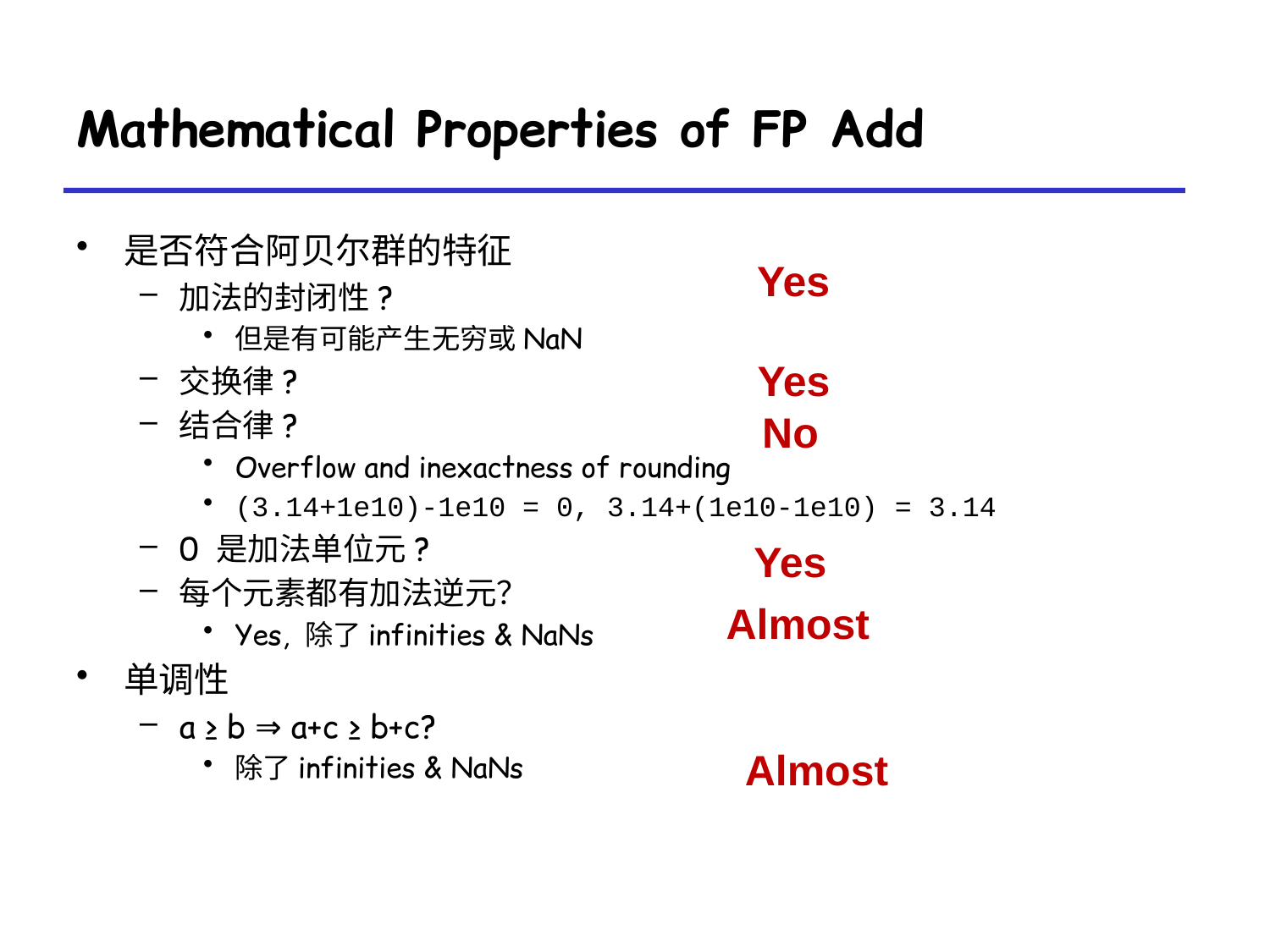

# Mathematical Properties of FP Add
是否符合阿贝尔群的特征
加法的封闭性?
但是有可能产生无穷或NaN
交换律?
结合律?
Overflow and inexactness of rounding
(3.14+1e10)-1e10 = 0, 3.14+(1e10-1e10) = 3.14
0 是加法单位元?
每个元素都有加法逆元？
Yes, 除了infinities & NaNs
单调性
a ≥ b ⇒ a+c ≥ b+c?
除了infinities & NaNs
Yes
Yes
No
Yes
Almost
Almost